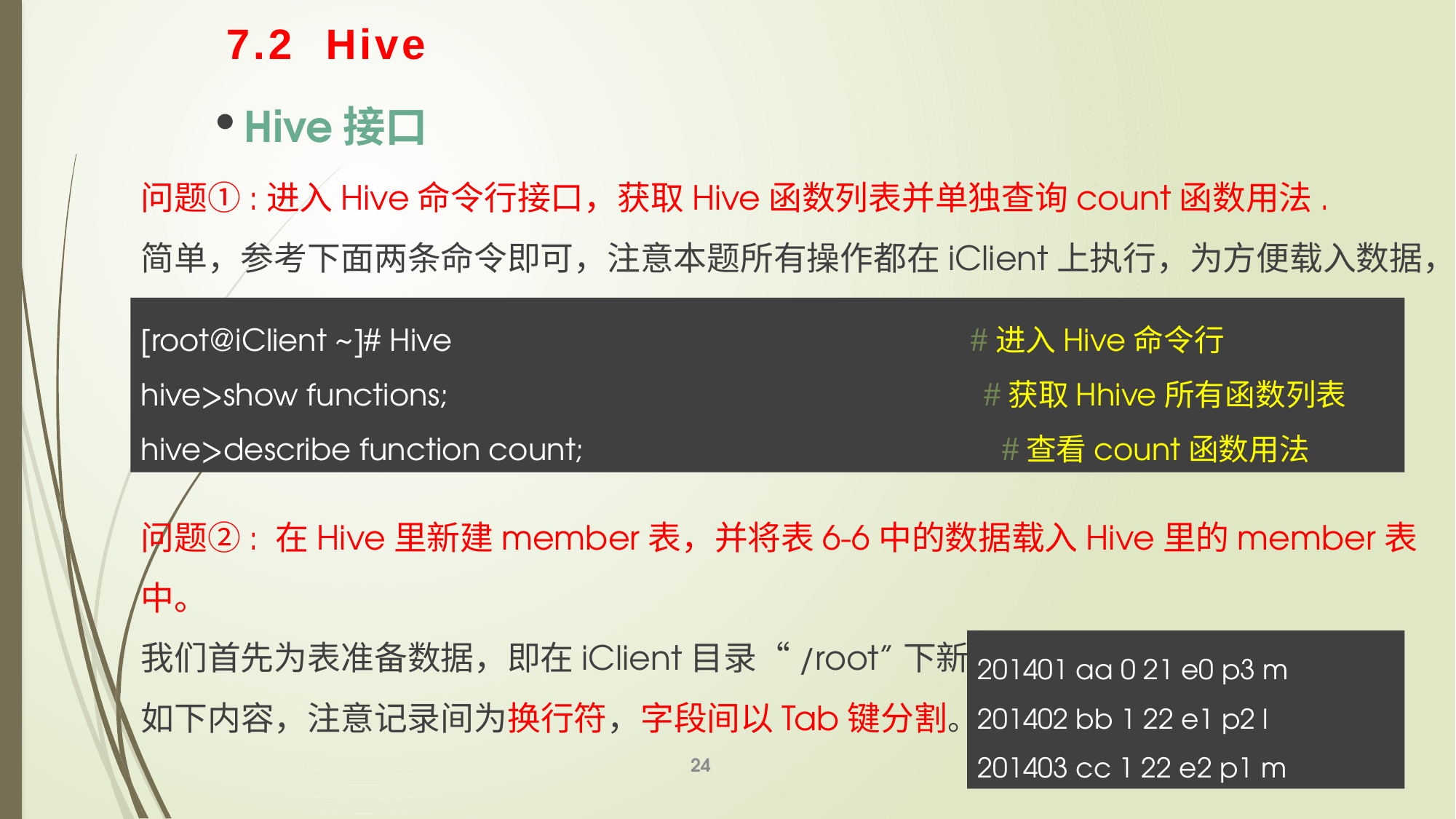

7.2  Hive
Hive接口

问题①:进入Hive命令行接口，获取Hive函数列表并单独查询count函数用法.
简单，参考下面两条命令即可，注意本题所有操作都在iClient上执行，为方便载入数据，
[root@iClient ~]# Hive                                                              #进入Hive命令行
hive>show functions;                                                                #获取Hhive所有函数列表
hive>describe function count;                                                  #查看count函数用法
问题②: 在Hive里新建member表，并将表6-6中的数据载入Hive里的member表中。
我们首先为表准备数据，即在iClient目录“/root”下新建文件memberData并写入如下内容，注意记录间为换行符，字段间以Tab键分割。
201401 aa 0 21 e0 p3 m
201402 bb 1 22 e1 p2 l
201403 cc 1 22 e2 p1 m
24